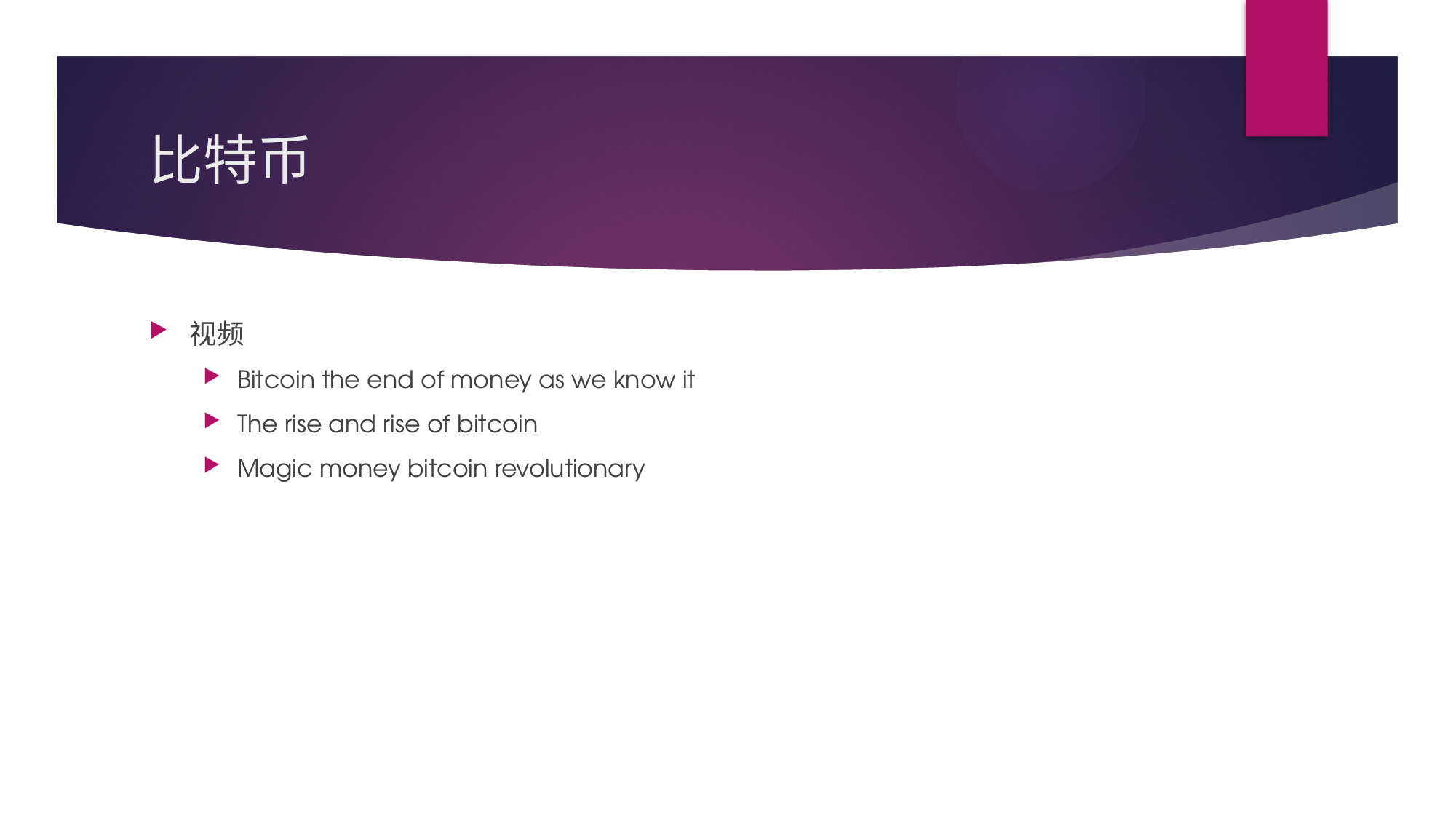

# 比特币
视频
Bitcoin the end of money as we know it
The rise and rise of bitcoin
Magic money bitcoin revolutionary